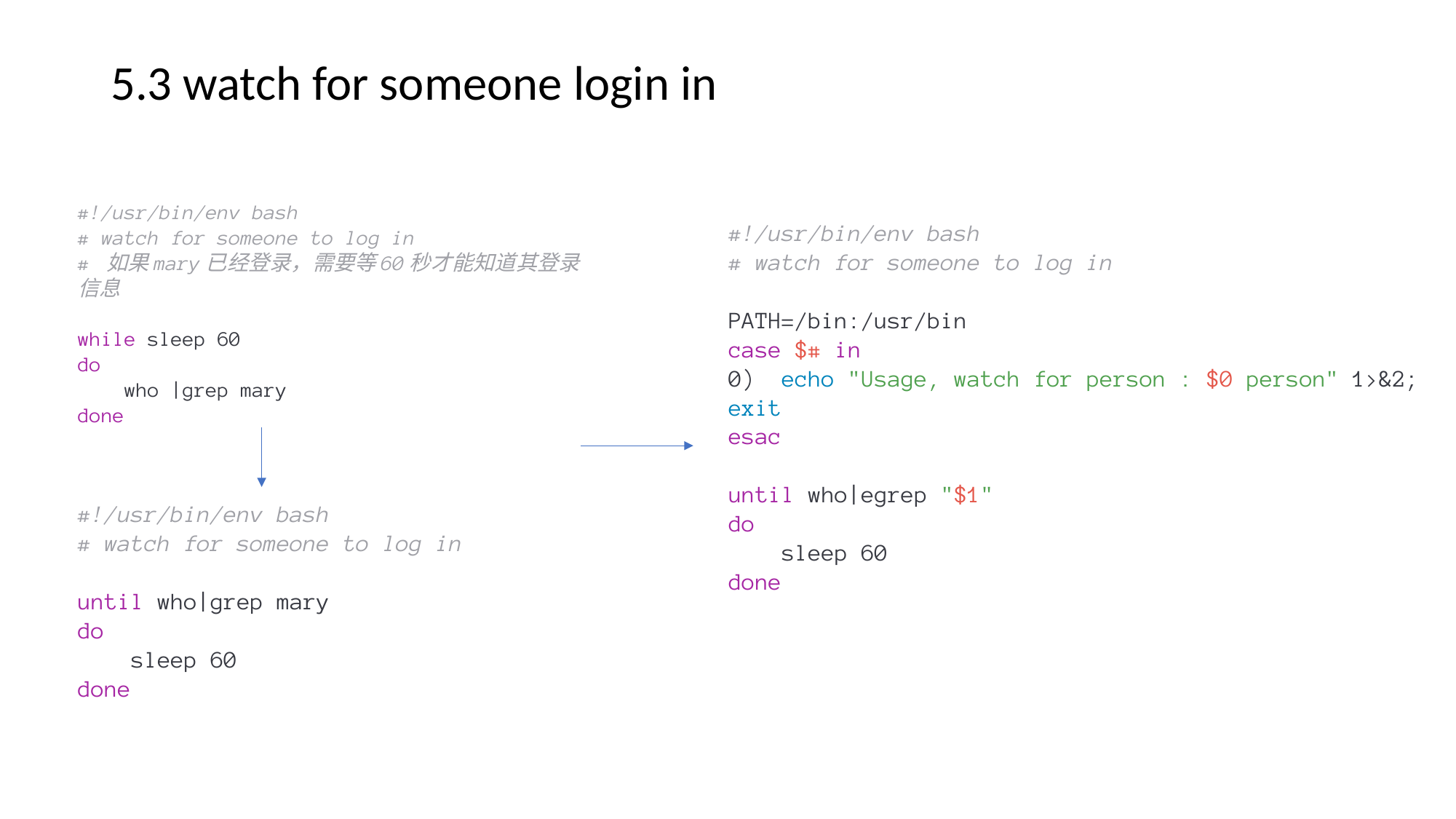

# 5.3 watch for someone login in
#!/usr/bin/env bash
# watch for someone to log in
# 如果mary已经登录，需要等60秒才能知道其登录信息

while sleep 60
do
    who |grep mary
done
#!/usr/bin/env bash
# watch for someone to log in
PATH=/bin:/usr/bin
case $# in
0)  echo "Usage, watch for person : $0 person" 1>&2; exit
esac
until who|egrep "$1"
do
    sleep 60
done
#!/usr/bin/env bash
# watch for someone to log in
until who|grep mary
do
    sleep 60
done